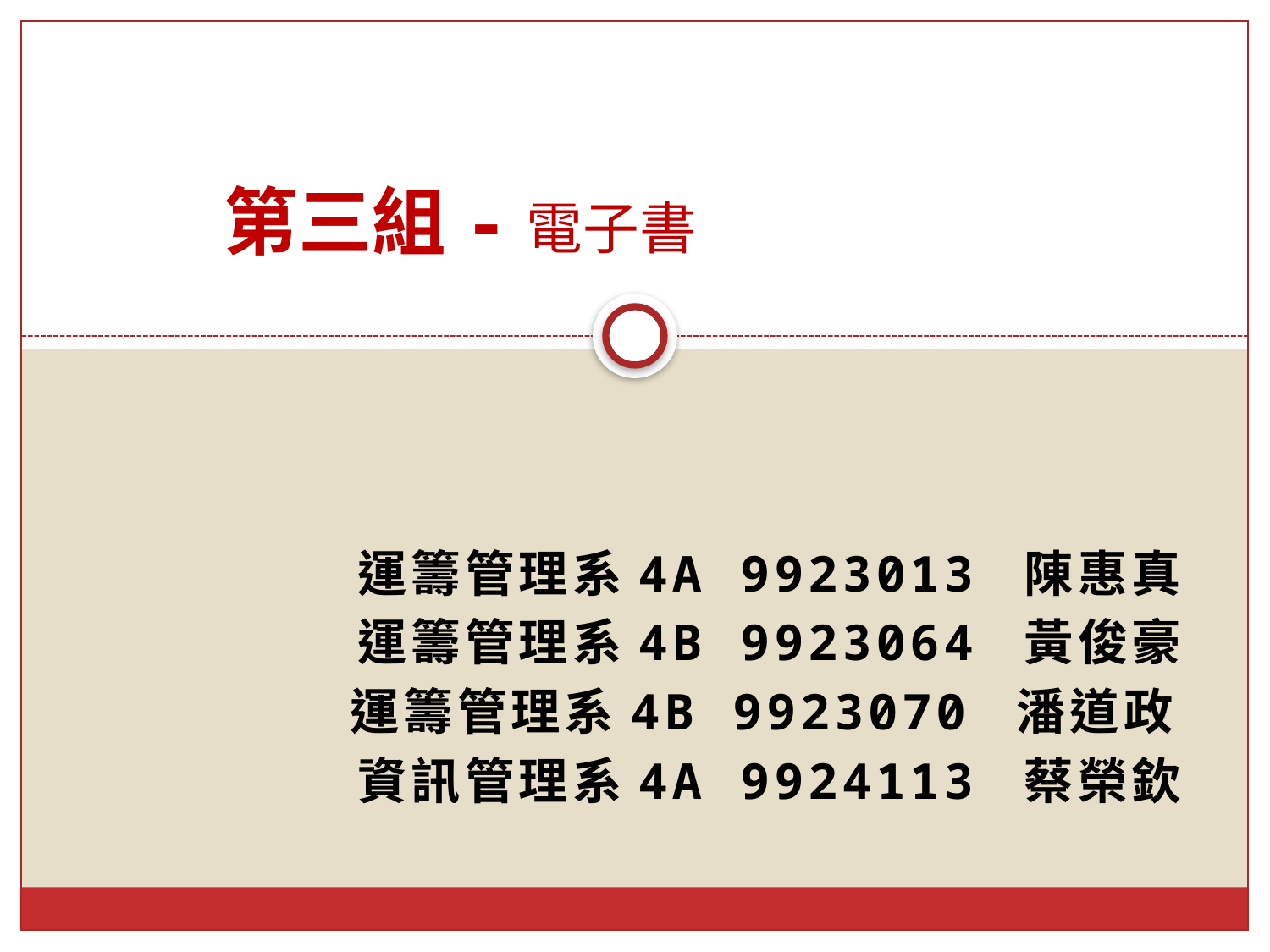

# 第三組-電子書
運籌管理系4A 9923013 陳惠真
運籌管理系4B 9923064 黃俊豪
運籌管理系4B 9923070 潘道政
資訊管理系4A 9924113 蔡榮欽